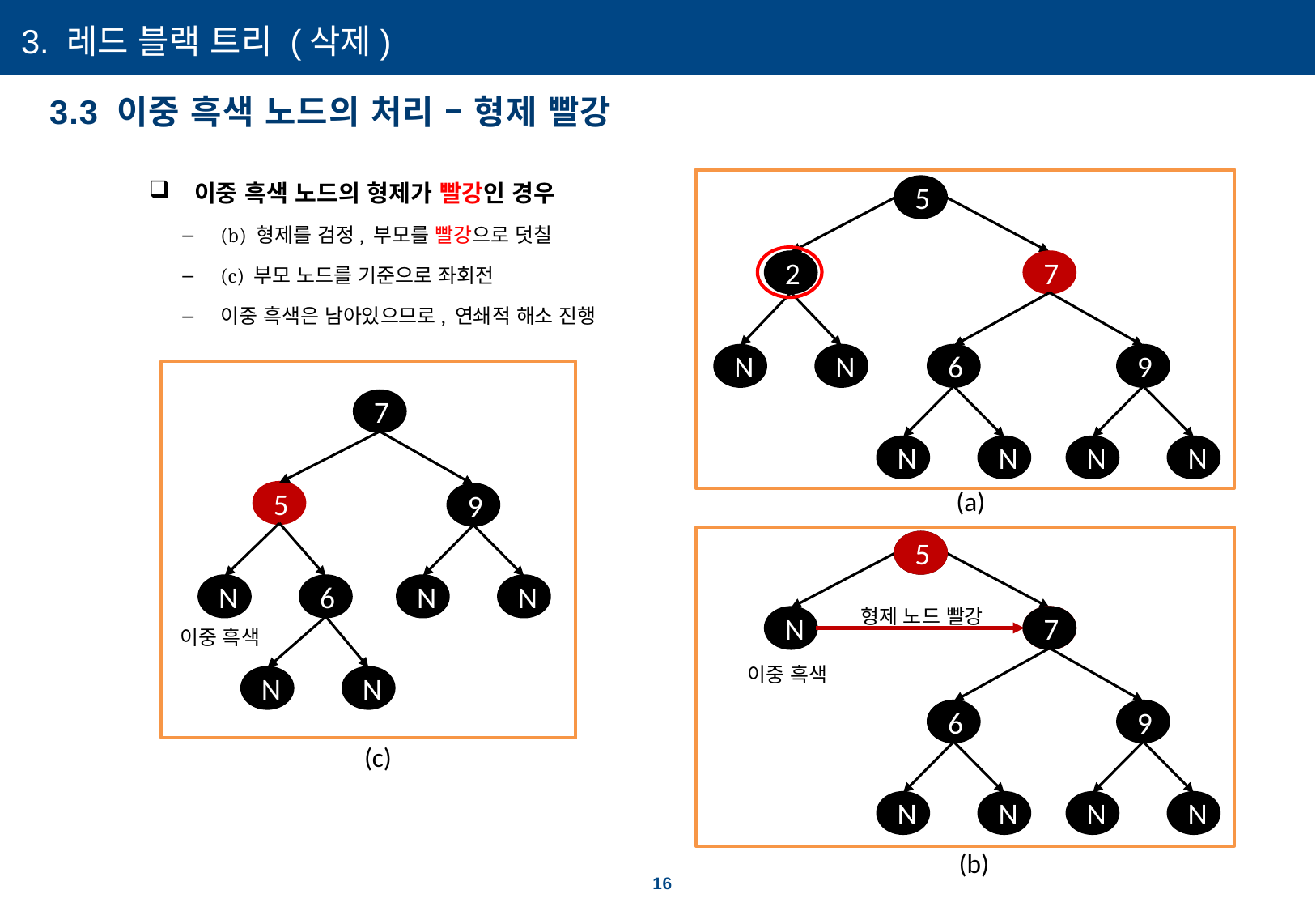

3. 레드 블랙 트리 (삭제)
3.3 이중 흑색 노드의 처리 – 형제 빨강
이중 흑색 노드의 형제가 빨강인 경우
(b) 형제를 검정, 부모를 빨강으로 덧칠
(c) 부모 노드를 기준으로 좌회전
이중 흑색은 남아있으므로, 연쇄적 해소 진행

5
2
7
N
N
6
9
N
N
N
N

7
(a)
5
9

5
5
N
6
N
N
형제 노드 빨강
7
N
7
이중 흑색
이중 흑색
N
N
6
9
(c)
N
N
N
N
(b)
16